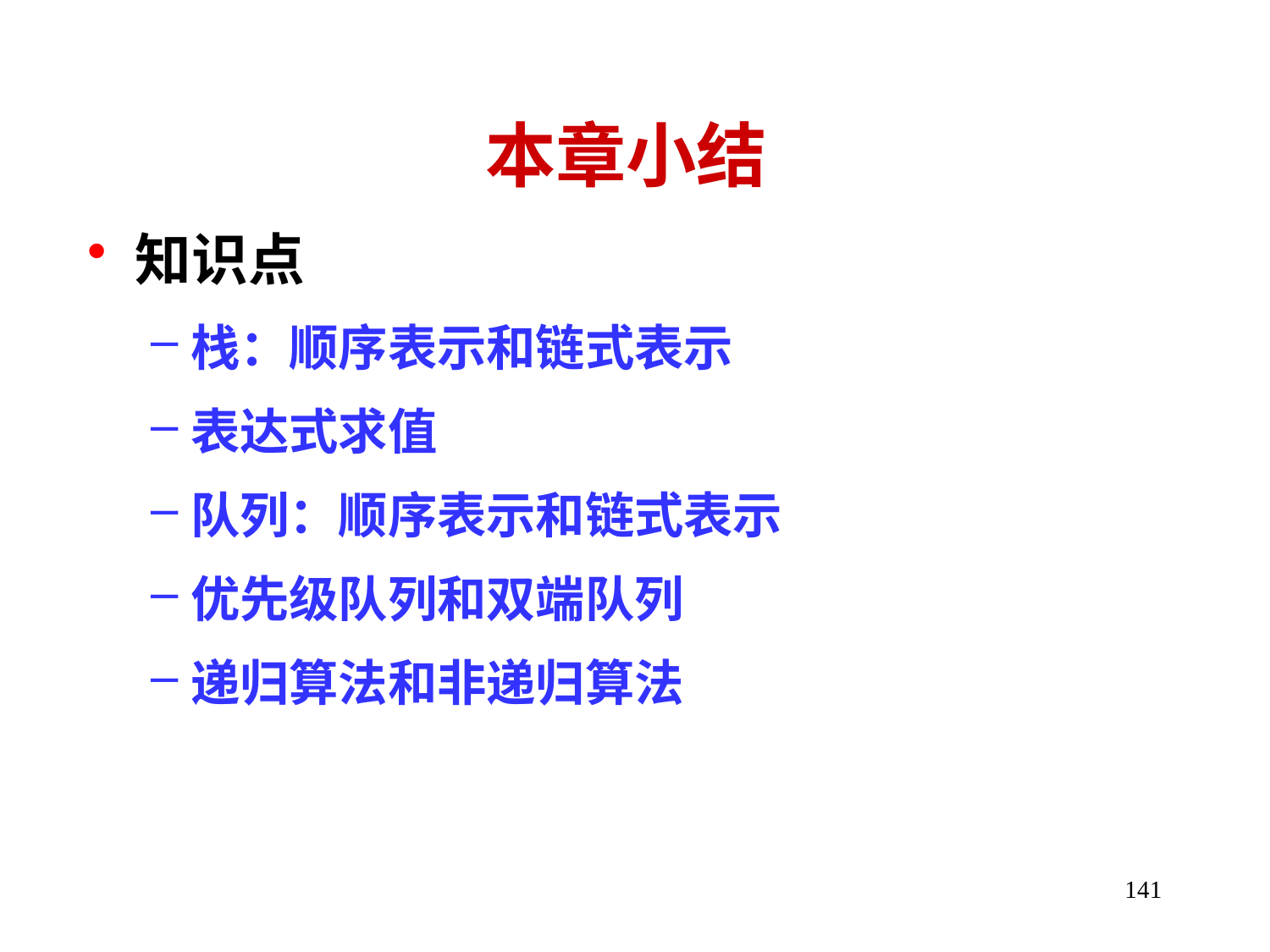

本章小结
知识点
栈：顺序表示和链式表示
表达式求值
队列：顺序表示和链式表示
优先级队列和双端队列
递归算法和非递归算法
141